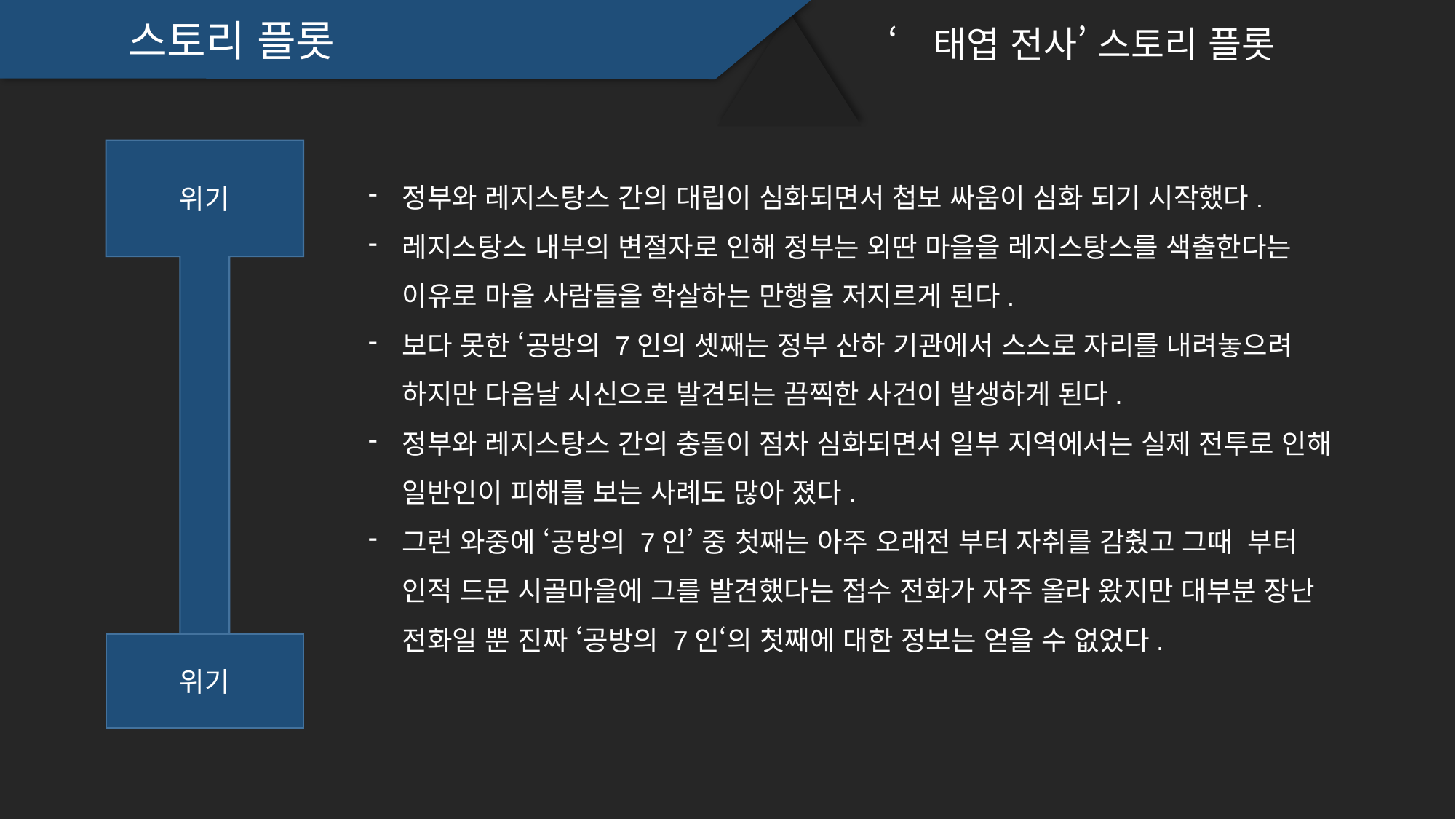

스토리 플롯
‘태엽 전사’ 스토리 플롯
위기
정부와 레지스탕스 간의 대립이 심화되면서 첩보 싸움이 심화 되기 시작했다.
레지스탕스 내부의 변절자로 인해 정부는 외딴 마을을 레지스탕스를 색출한다는 이유로 마을 사람들을 학살하는 만행을 저지르게 된다.
보다 못한 ‘공방의 7인의 셋째는 정부 산하 기관에서 스스로 자리를 내려놓으려 하지만 다음날 시신으로 발견되는 끔찍한 사건이 발생하게 된다.
정부와 레지스탕스 간의 충돌이 점차 심화되면서 일부 지역에서는 실제 전투로 인해 일반인이 피해를 보는 사례도 많아 졌다.
그런 와중에 ‘공방의 7인’ 중 첫째는 아주 오래전 부터 자취를 감췄고 그때  부터 인적 드문 시골마을에 그를 발견했다는 접수 전화가 자주 올라 왔지만 대부분 장난 전화일 뿐 진짜 ‘공방의 7인‘의 첫째에 대한 정보는 얻을 수 없었다.
위기